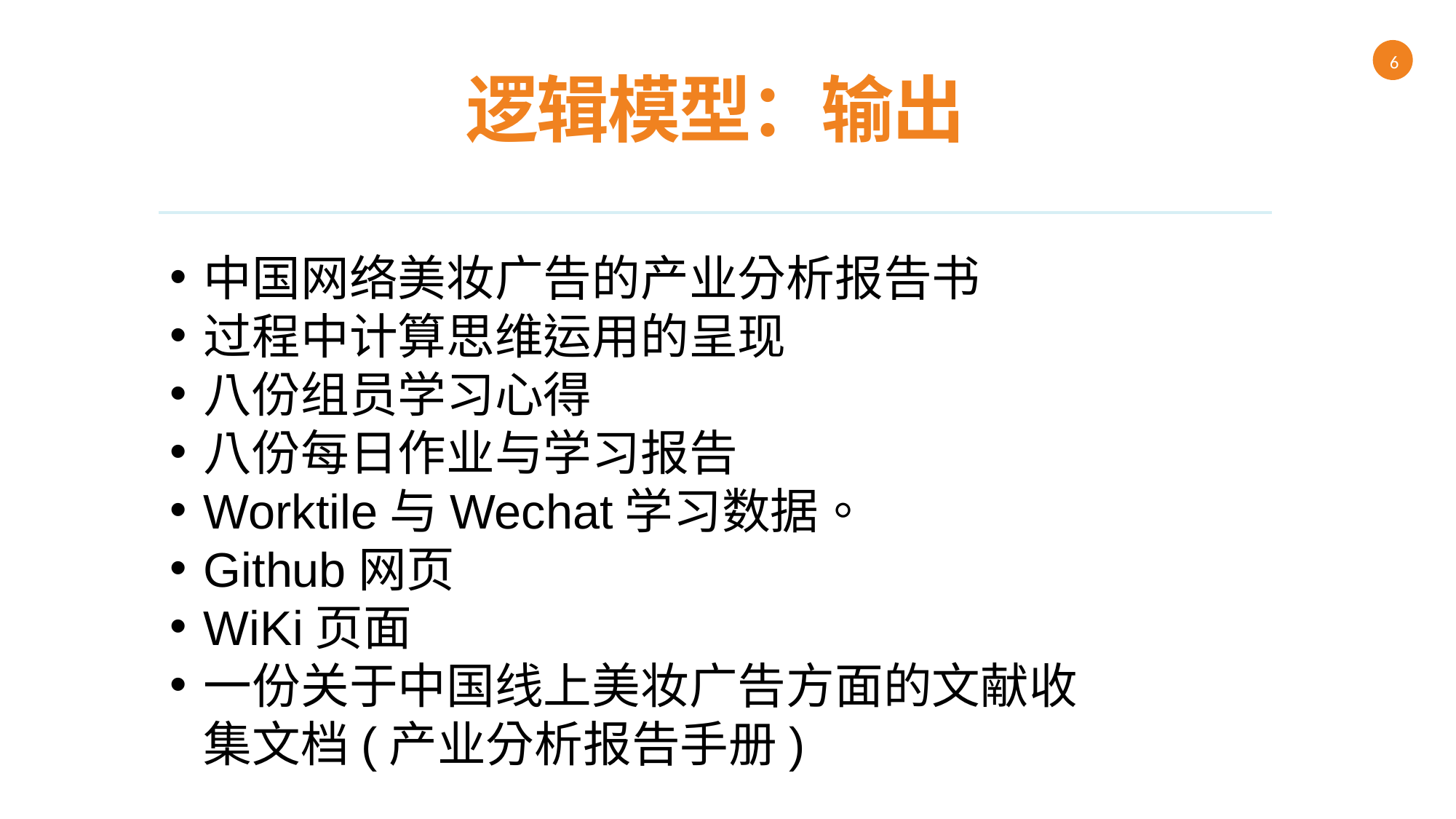

6
逻辑模型：输出
中国网络美妆广告的产业分析报告书
过程中计算思维运用的呈现
八份组员学习心得
八份每日作业与学习报告
Worktile与Wechat学习数据。
Github网页
WiKi页面
一份关于中国线上美妆广告方面的文献收集文档(产业分析报告手册)